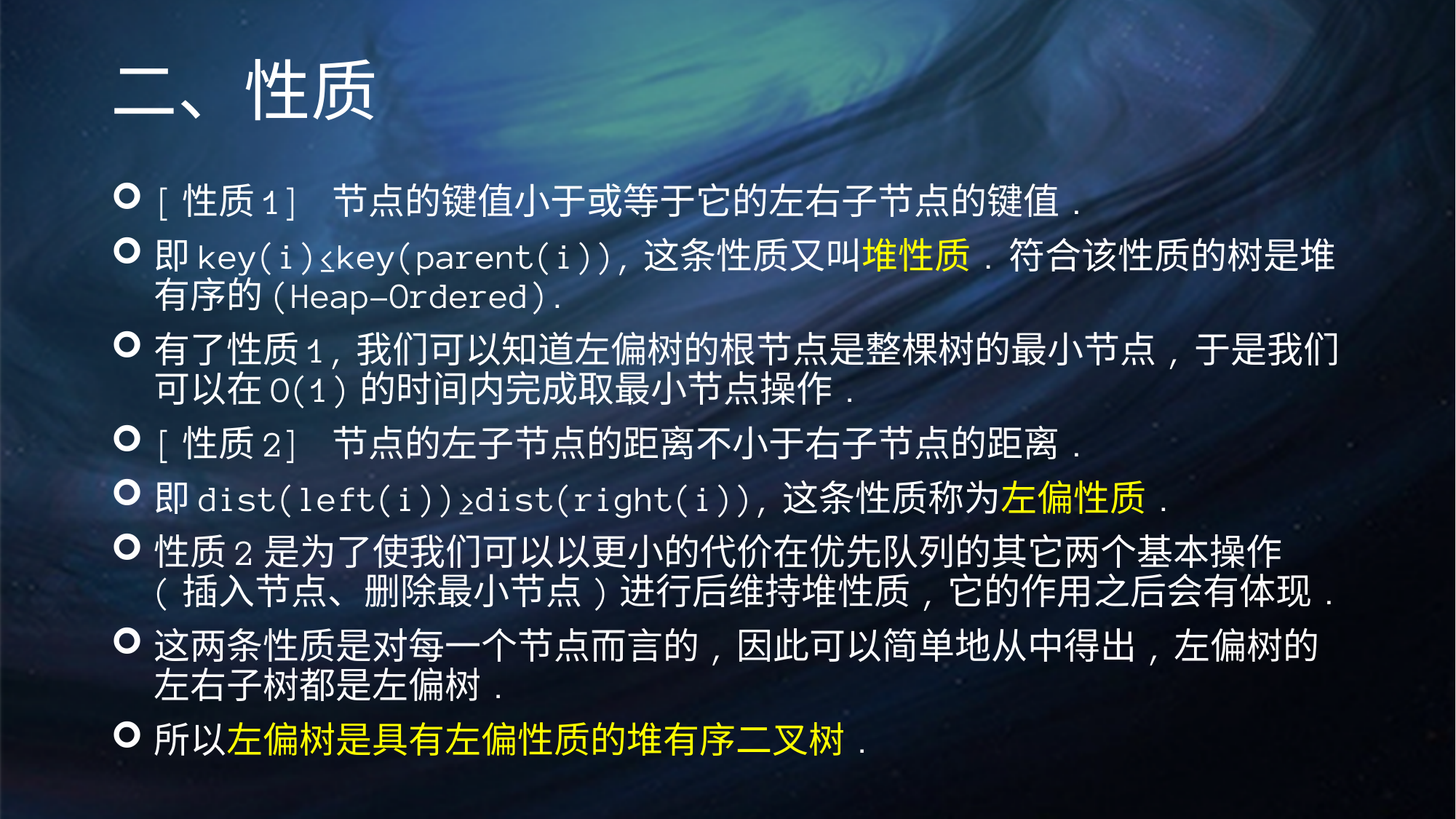

# 二、性质
[性质1] 节点的键值小于或等于它的左右子节点的键值.
即key(i)≤key(parent(i)),这条性质又叫堆性质.符合该性质的树是堆有序的(Heap-Ordered).
有了性质1,我们可以知道左偏树的根节点是整棵树的最小节点,于是我们可以在O(1)的时间内完成取最小节点操作.
[性质2] 节点的左子节点的距离不小于右子节点的距离.
即dist(left(i))≥dist(right(i)),这条性质称为左偏性质.
性质2是为了使我们可以以更小的代价在优先队列的其它两个基本操作(插入节点、删除最小节点)进行后维持堆性质,它的作用之后会有体现.
这两条性质是对每一个节点而言的,因此可以简单地从中得出,左偏树的左右子树都是左偏树.
所以左偏树是具有左偏性质的堆有序二叉树.